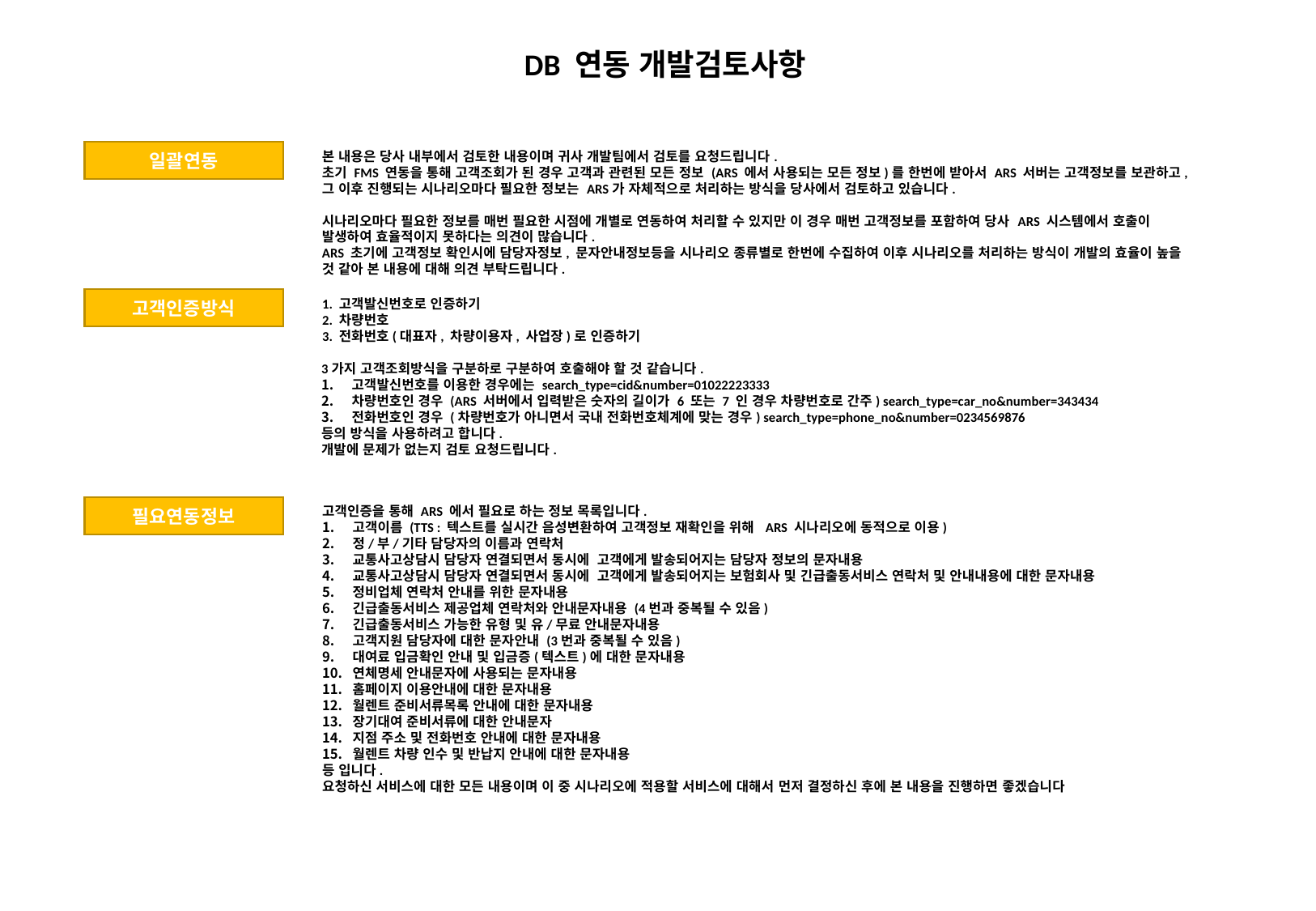

DB 연동 개발검토사항
일괄연동
본 내용은 당사 내부에서 검토한 내용이며 귀사 개발팀에서 검토를 요청드립니다.
초기 FMS 연동을 통해 고객조회가 된 경우 고객과 관련된 모든 정보 (ARS 에서 사용되는 모든 정보)를 한번에 받아서 ARS 서버는 고객정보를 보관하고, 그 이후 진행되는 시나리오마다 필요한 정보는 ARS가 자체적으로 처리하는 방식을 당사에서 검토하고 있습니다.

시나리오마다 필요한 정보를 매번 필요한 시점에 개별로 연동하여 처리할 수 있지만 이 경우 매번 고객정보를 포함하여 당사 ARS 시스템에서 호출이 발생하여 효율적이지 못하다는 의견이 많습니다.
ARS 초기에 고객정보 확인시에 담당자정보, 문자안내정보등을 시나리오 종류별로 한번에 수집하여 이후 시나리오를 처리하는 방식이 개발의 효율이 높을 것 같아 본 내용에 대해 의견 부탁드립니다.
고객인증방식
1. 고객발신번호로 인증하기
2. 차량번호
3. 전화번호(대표자, 차량이용자, 사업장)로 인증하기
3가지 고객조회방식을 구분하로 구분하여 호출해야 할 것 같습니다.
고객발신번호를 이용한 경우에는 search_type=cid&number=01022223333
차량번호인 경우 (ARS 서버에서 입력받은 숫자의 길이가 6 또는 7 인 경우 차량번호로 간주) search_type=car_no&number=343434
전화번호인 경우 (차량번호가 아니면서 국내 전화번호체계에 맞는 경우) search_type=phone_no&number=0234569876
등의 방식을 사용하려고 합니다.
개발에 문제가 없는지 검토 요청드립니다.
필요연동정보
고객인증을 통해 ARS 에서 필요로 하는 정보 목록입니다.
고객이름 (TTS : 텍스트를 실시간 음성변환하여 고객정보 재확인을 위해  ARS 시나리오에 동적으로 이용)
정/부/기타 담당자의 이름과 연락처
교통사고상담시 담당자 연결되면서 동시에  고객에게 발송되어지는 담당자 정보의 문자내용
교통사고상담시 담당자 연결되면서 동시에  고객에게 발송되어지는 보험회사 및 긴급출동서비스 연락처 및 안내내용에 대한 문자내용
정비업체 연락처 안내를 위한 문자내용
긴급출동서비스 제공업체 연락처와 안내문자내용 (4번과 중복될 수 있음)
긴급출동서비스 가능한 유형 및 유/무료 안내문자내용
고객지원 담당자에 대한 문자안내 (3번과 중복될 수 있음)
대여료 입금확인 안내 및 입금증(텍스트)에 대한 문자내용
연체명세 안내문자에 사용되는 문자내용
홈페이지 이용안내에 대한 문자내용
월렌트 준비서류목록 안내에 대한 문자내용
장기대여 준비서류에 대한 안내문자
지점 주소 및 전화번호 안내에 대한 문자내용
월렌트 차량 인수 및 반납지 안내에 대한 문자내용
등 입니다.
요청하신 서비스에 대한 모든 내용이며 이 중 시나리오에 적용할 서비스에 대해서 먼저 결정하신 후에 본 내용을 진행하면 좋겠습니다